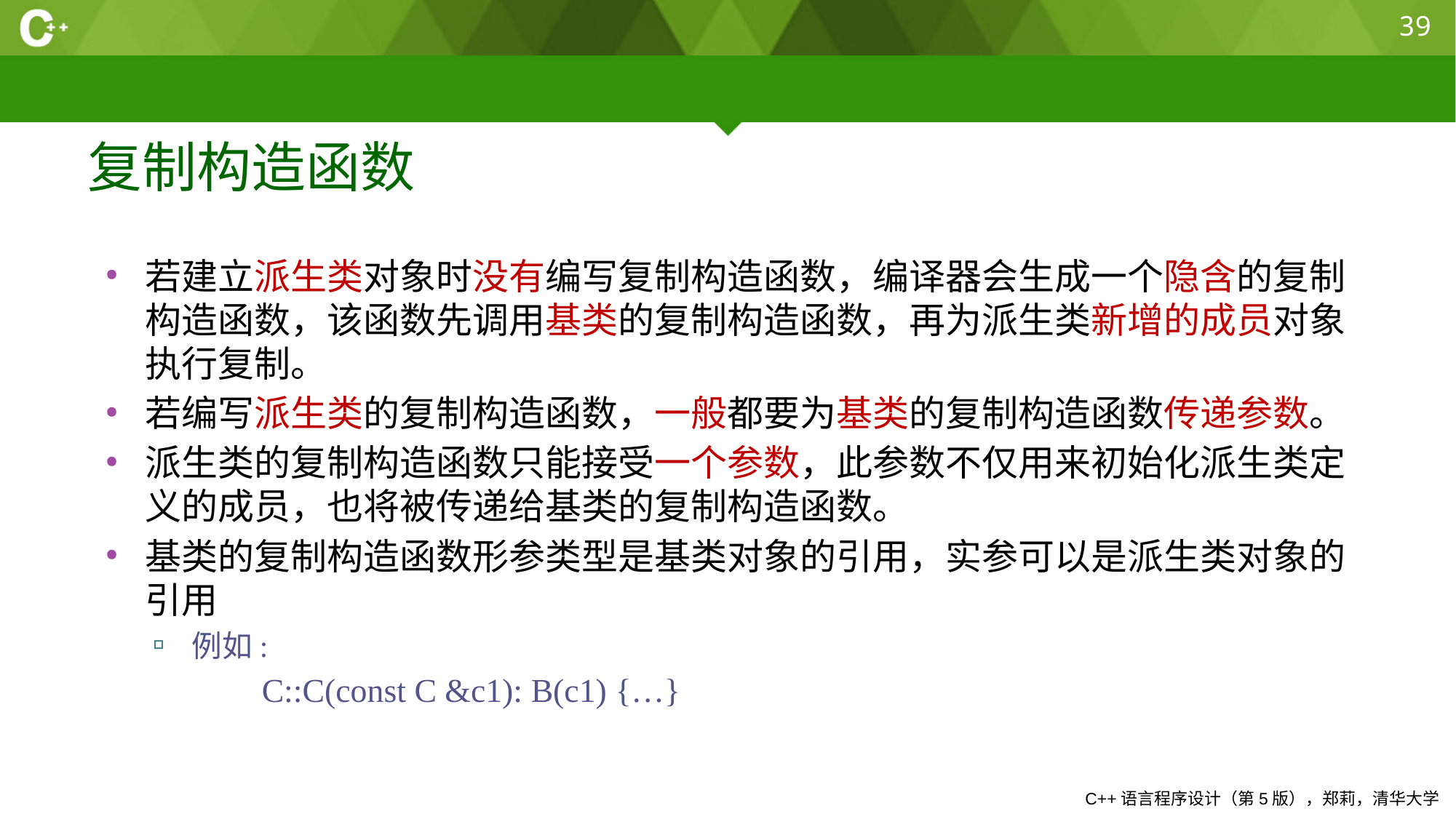

39
# 复制构造函数
若建立派生类对象时没有编写复制构造函数，编译器会生成一个隐含的复制构造函数，该函数先调用基类的复制构造函数，再为派生类新增的成员对象执行复制。
若编写派生类的复制构造函数，一般都要为基类的复制构造函数传递参数。
派生类的复制构造函数只能接受一个参数，此参数不仅用来初始化派生类定义的成员，也将被传递给基类的复制构造函数。
基类的复制构造函数形参类型是基类对象的引用，实参可以是派生类对象的引用
例如:
	C::C(const C &c1): B(c1) {…}